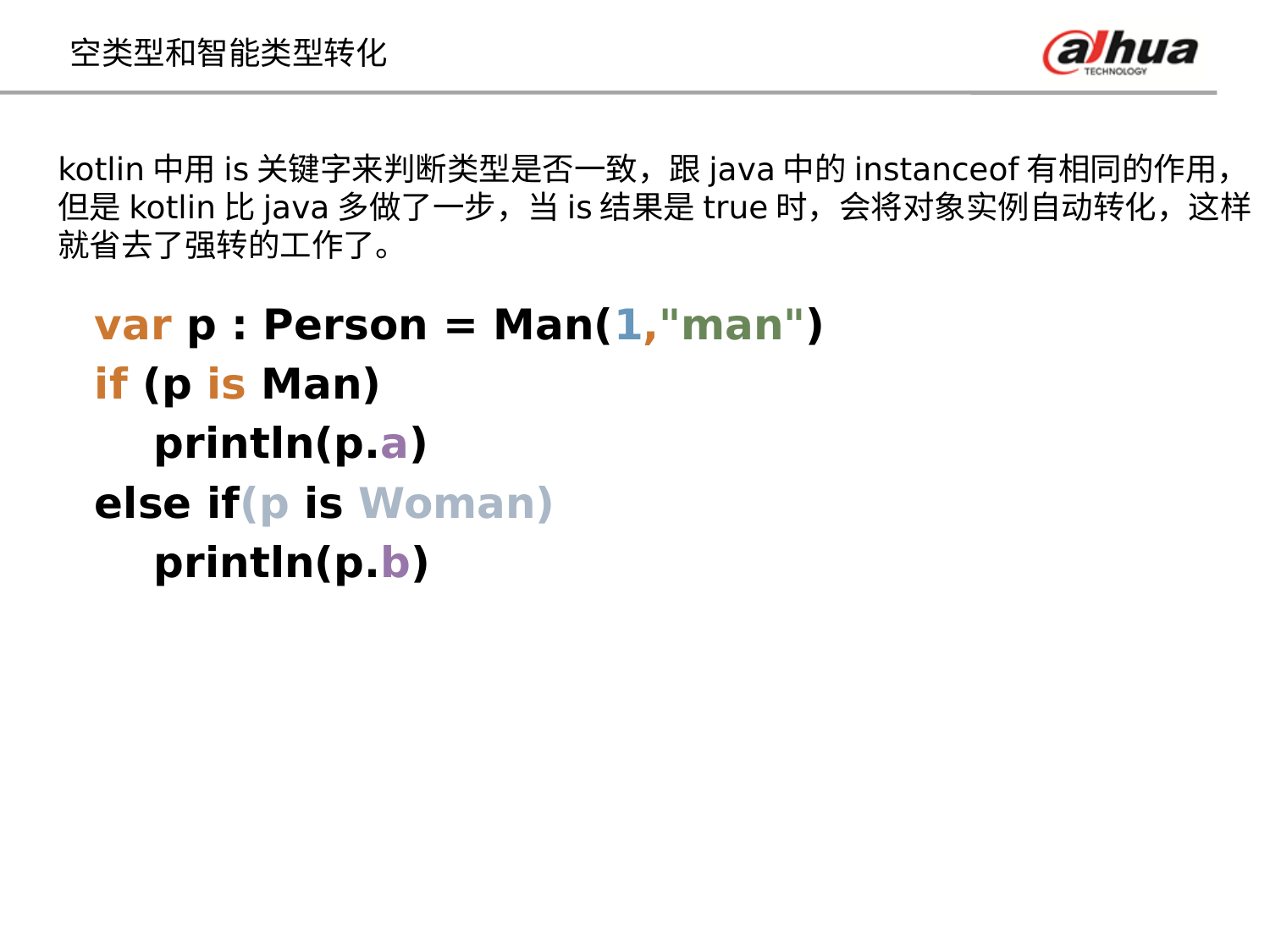

# 空类型和智能类型转化
kotlin中用is关键字来判断类型是否一致，跟java中的instanceof有相同的作用，
但是kotlin比java多做了一步，当is结果是true时，会将对象实例自动转化，这样
就省去了强转的工作了。
var p : Person = Man(1,"man")
if (p is Man)
    println(p.a)
else if(p is Woman)
    println(p.b)